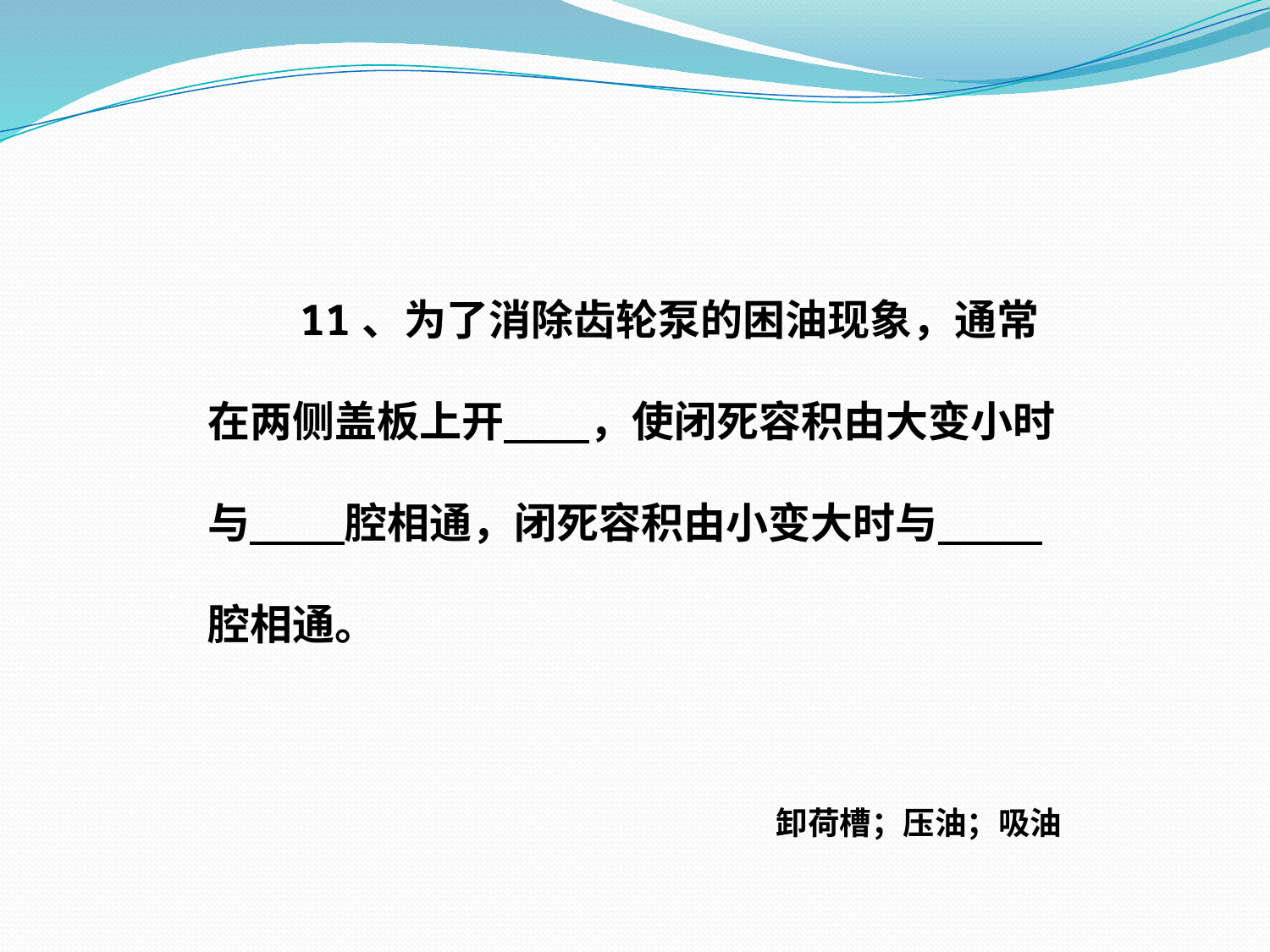

11、为了消除齿轮泵的困油现象，通常在两侧盖板上开         ，使闭死容积由大变小时与          腔相通，闭死容积由小变大时与            腔相通。
卸荷槽；压油；吸油